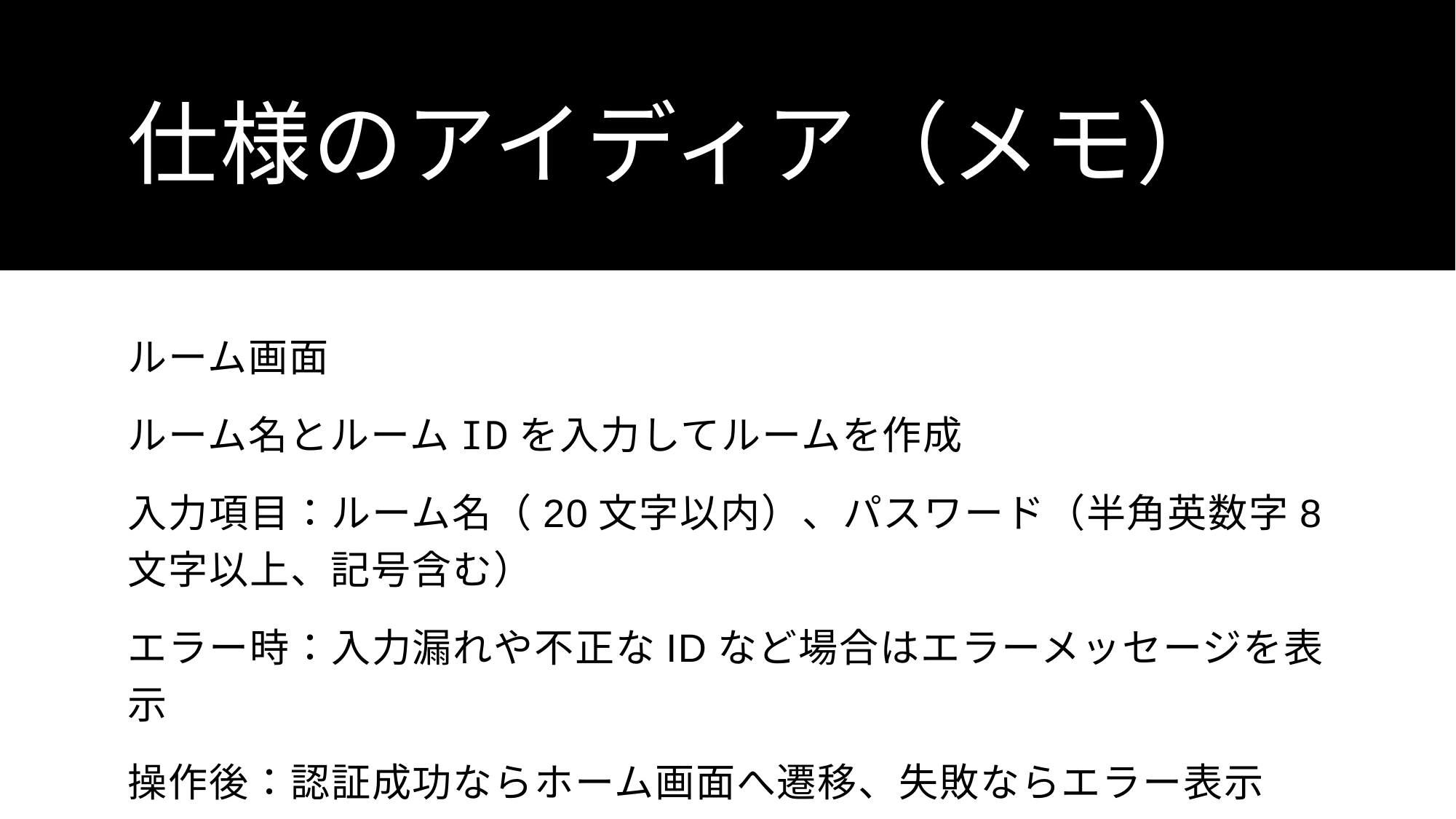

# 仕様のアイディア（メモ）
ルーム画面
ルーム名とルームIDを入力してルームを作成
入力項目：ルーム名（20文字以内）、パスワード（半角英数字8文字以上、記号含む）
エラー時：入力漏れや不正なIDなど場合はエラーメッセージを表示
操作後：認証成功ならホーム画面へ遷移、失敗ならエラー表示